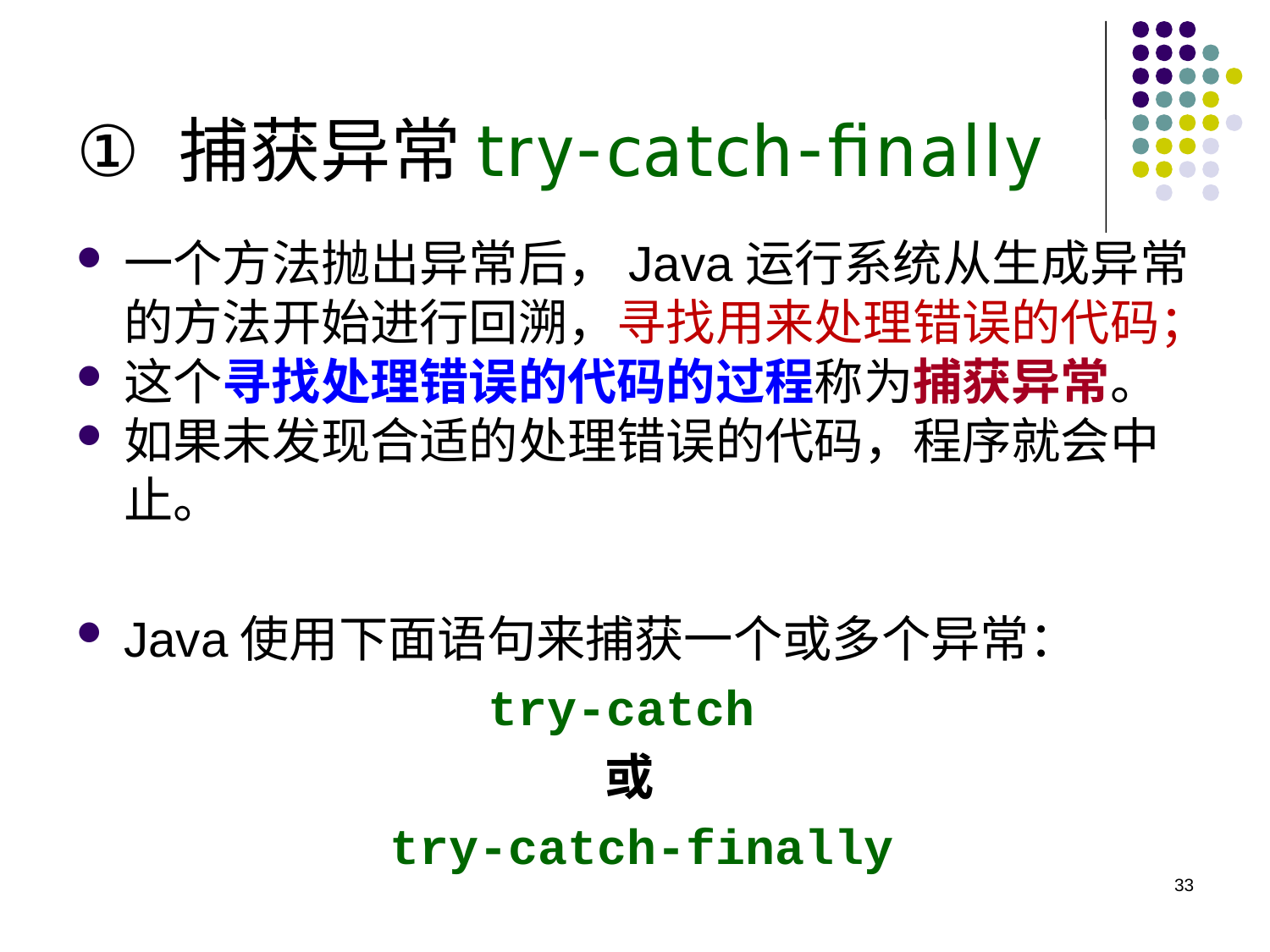

# 捕获异常try-catch-finally
一个方法抛出异常后，Java运行系统从生成异常的方法开始进行回溯，寻找用来处理错误的代码；
这个寻找处理错误的代码的过程称为捕获异常。
如果未发现合适的处理错误的代码，程序就会中止。

Java使用下面语句来捕获一个或多个异常：
try-catch
或
 try-catch-finally
33